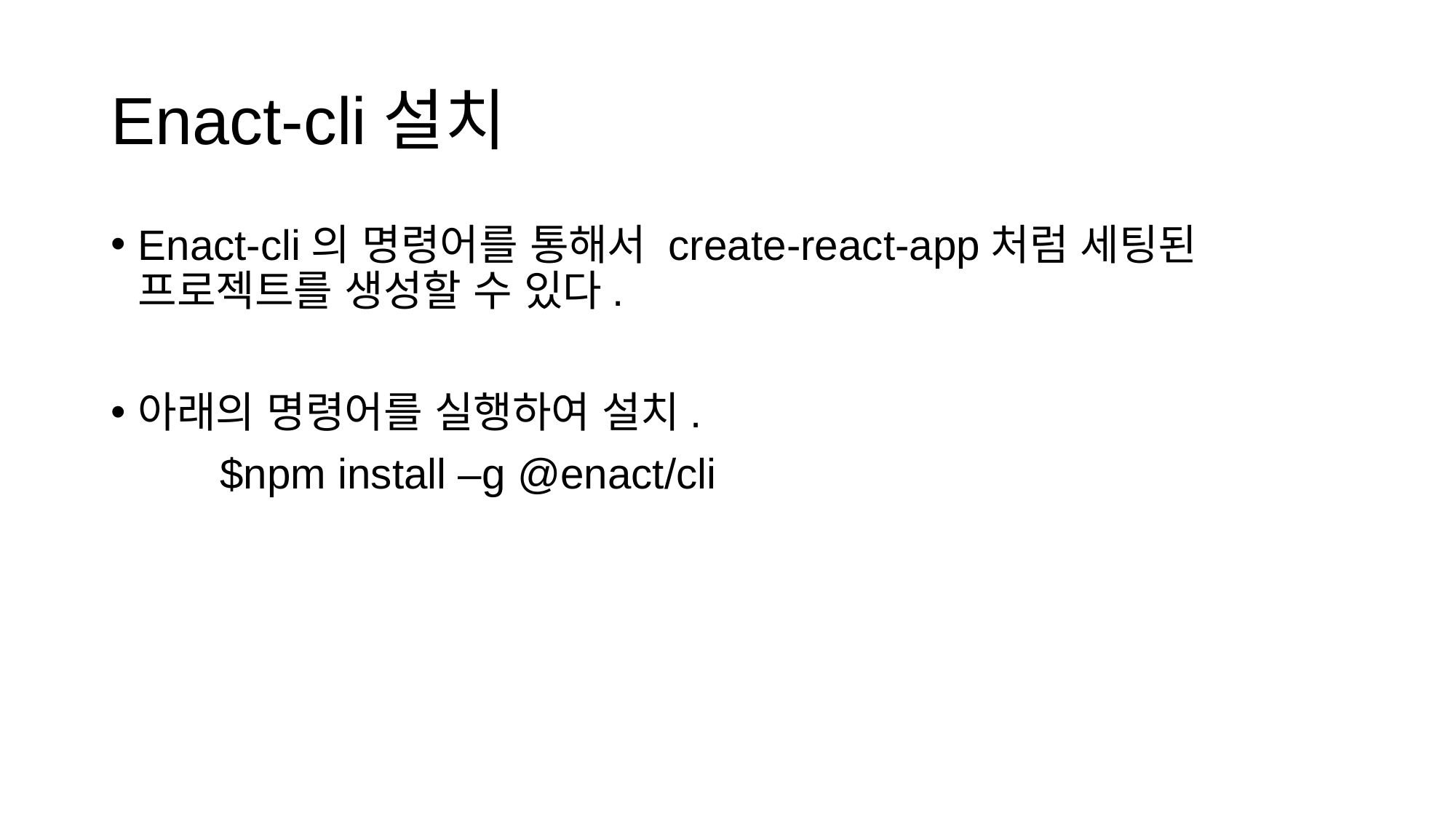

# Enact-cli설치
Enact-cli의 명령어를 통해서 create-react-app처럼 세팅된 프로젝트를 생성할 수 있다.

아래의 명령어를 실행하여 설치.
	$npm install –g @enact/cli